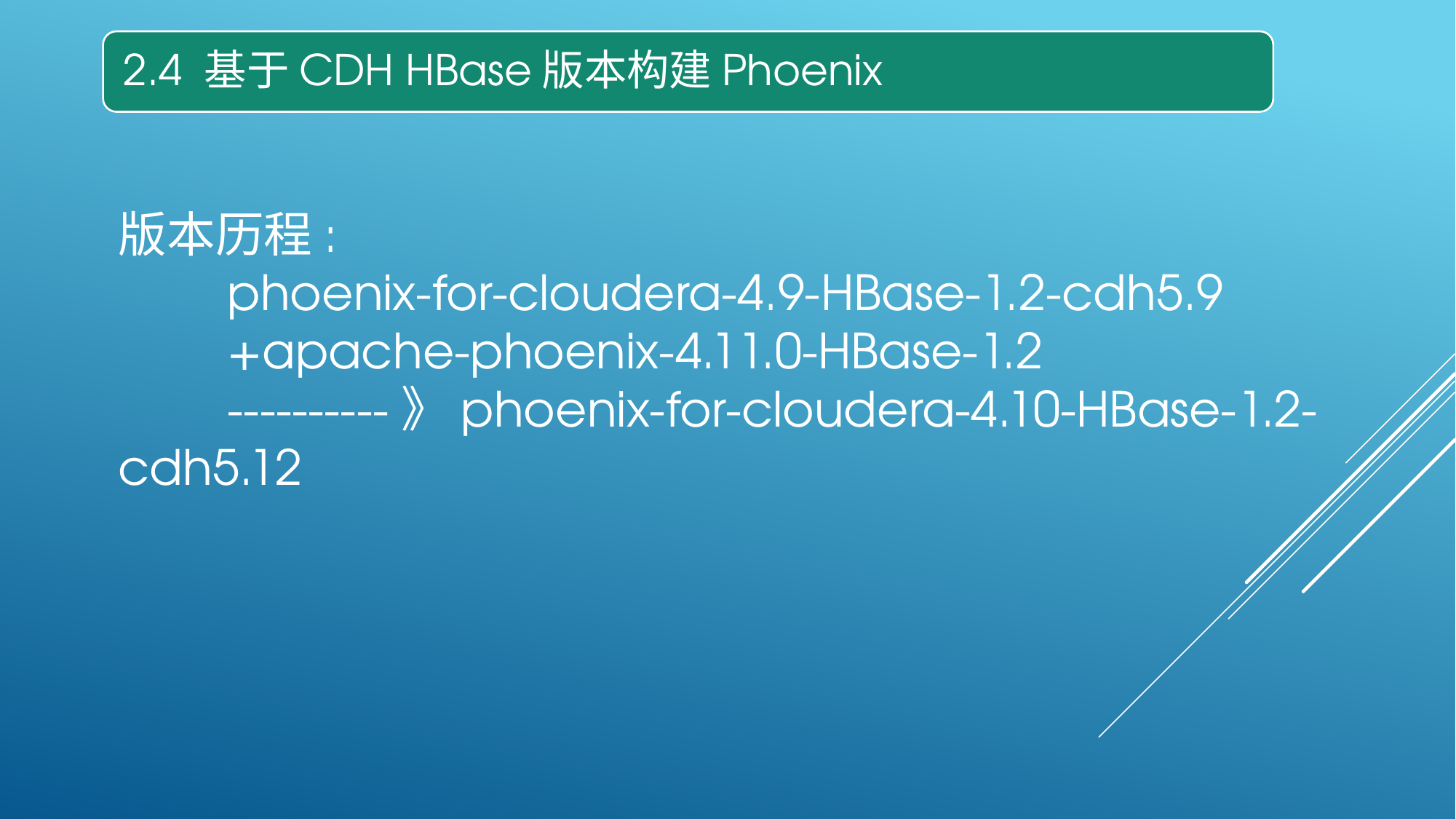

2.4 基于CDH HBase版本构建Phoenix

版本历程:
	phoenix-for-cloudera-4.9-HBase-1.2-cdh5.9
	+apache-phoenix-4.11.0-HBase-1.2
 	----------》phoenix-for-cloudera-4.10-HBase-1.2-cdh5.12